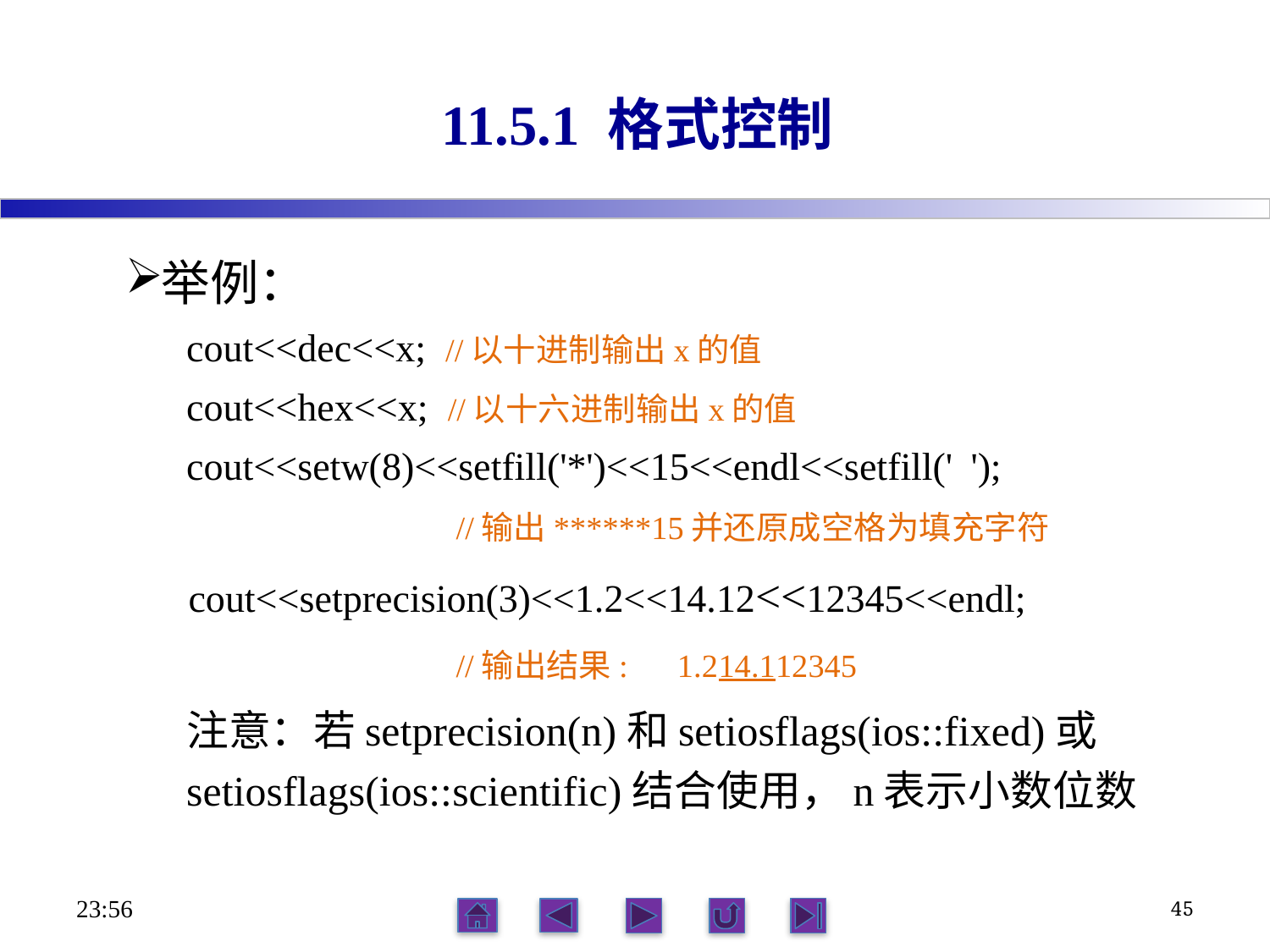

# 11.5.1 格式控制
举例：
cout<<dec<<x;  //以十进制输出x的值
cout<<hex<<x;  //以十六进制输出x的值
cout<<setw(8)<<setfill('*')<<15<<endl<<setfill('  ');
                     //输出******15并还原成空格为填充字符
cout<<setprecision(3)<<1.2<<14.12<<12345<<endl;
                     //输出结果:      1.214.112345
注意：若setprecision(n)和setiosflags(ios::fixed)或setiosflags(ios::scientific)结合使用，n表示小数位数

23:56
45